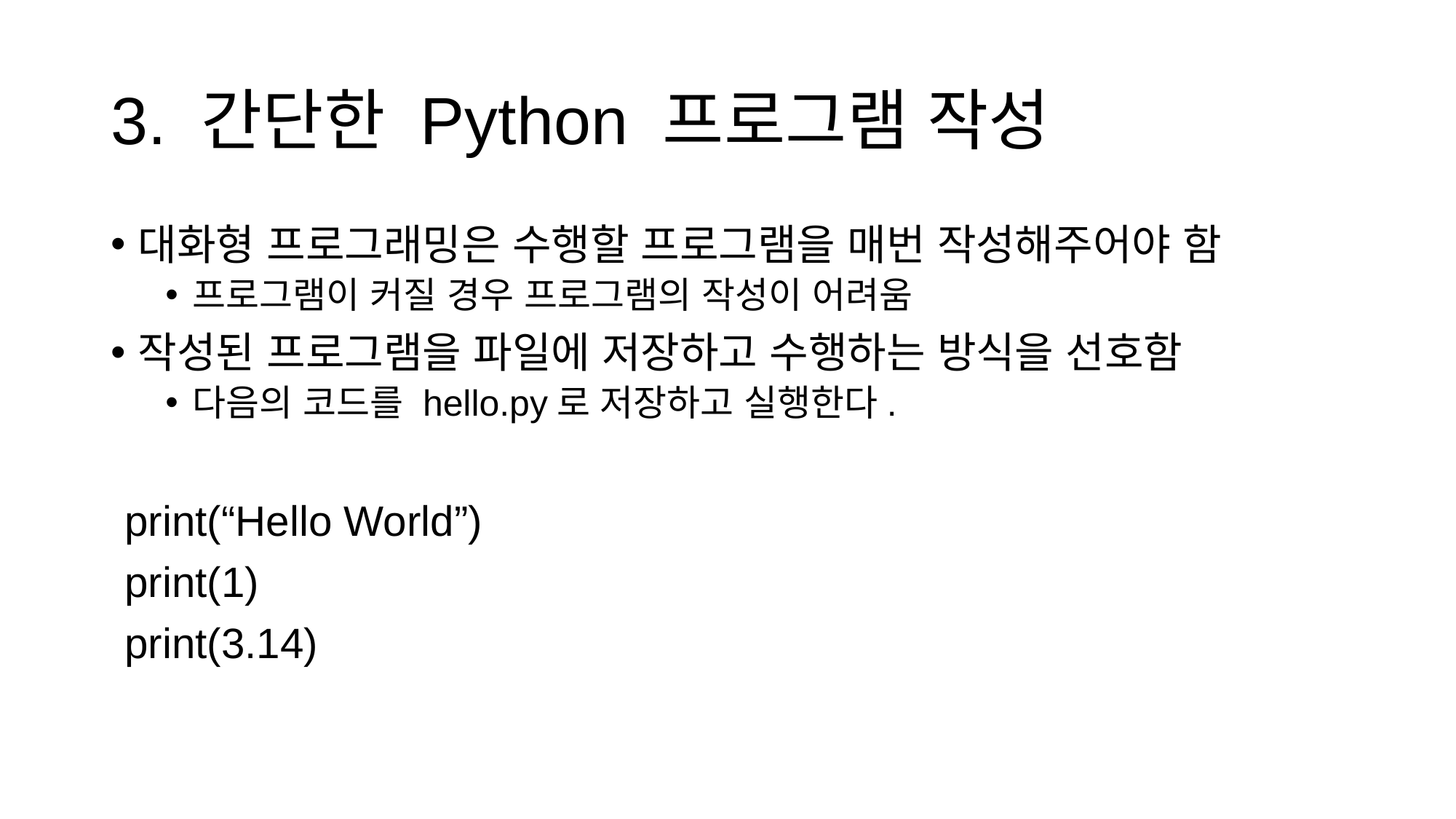

# 3. 간단한 Python 프로그램 작성
대화형 프로그래밍은 수행할 프로그램을 매번 작성해주어야 함
프로그램이 커질 경우 프로그램의 작성이 어려움
작성된 프로그램을 파일에 저장하고 수행하는 방식을 선호함
다음의 코드를 hello.py로 저장하고 실행한다.

print(“Hello World”)
print(1)
print(3.14)